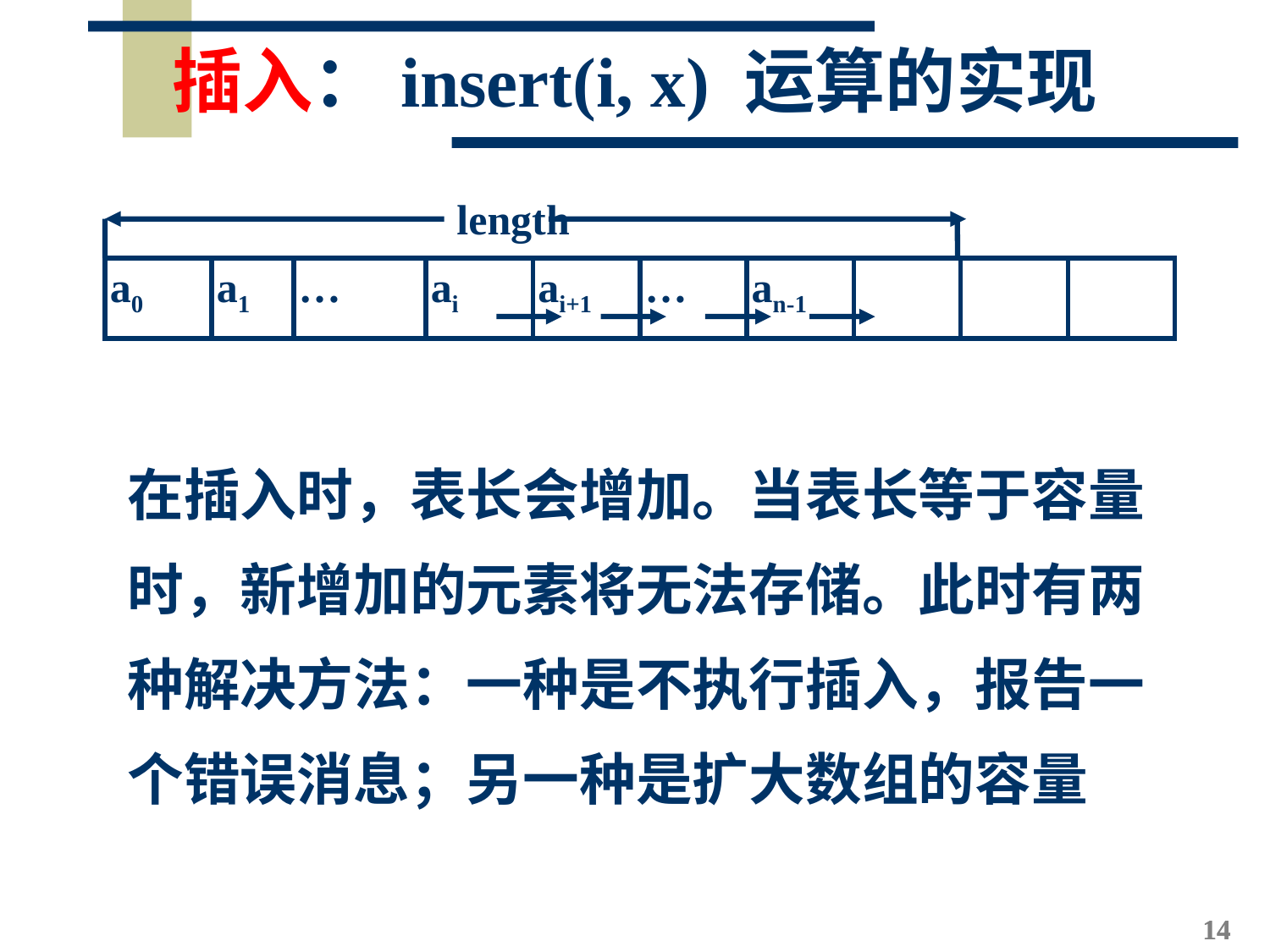

# 插入：insert(i, x) 运算的实现
length

| a0 | a1 | … | ai | ai+1 | … | an-1 |  |  |  |
| --- | --- | --- | --- | --- | --- | --- | --- | --- | --- |
在插入时，表长会增加。当表长等于容量时，新增加的元素将无法存储。此时有两种解决方法：一种是不执行插入，报告一个错误消息；另一种是扩大数组的容量